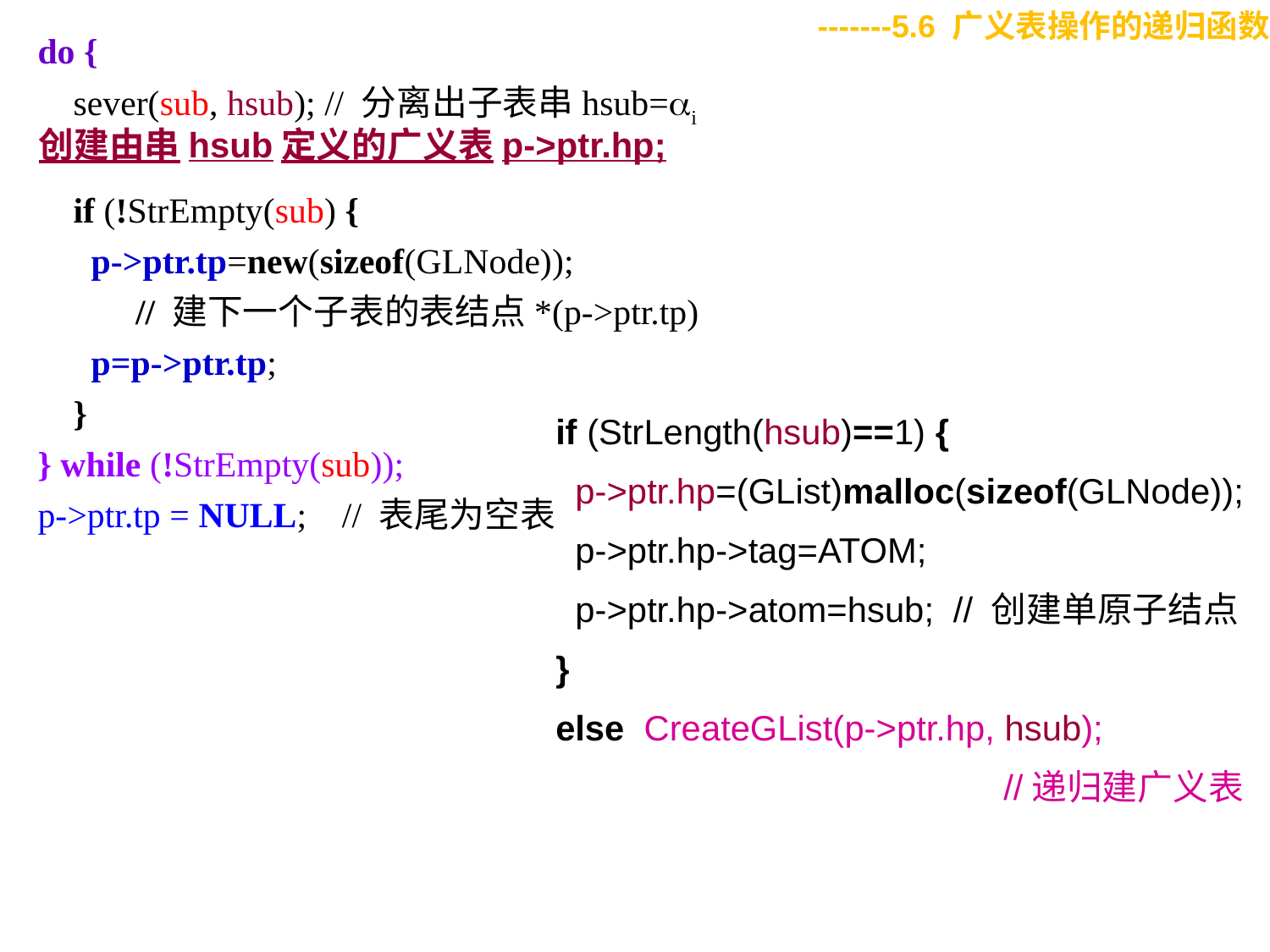

-------5.6 广义表操作的递归函数
do {
    sever(sub, hsub); // 分离出子表串hsub=αi

    if (!StrEmpty(sub) {
      p->ptr.tp=new(sizeof(GLNode));
           // 建下一个子表的表结点*(p->ptr.tp)
      p=p->ptr.tp;
    }
} while (!StrEmpty(sub));
p->ptr.tp = NULL;    // 表尾为空表
创建由串hsub定义的广义表p->ptr.hp;
if (StrLength(hsub)==1) {
  p->ptr.hp=(GList)malloc(sizeof(GLNode));
  p->ptr.hp->tag=ATOM;
  p->ptr.hp->atom=hsub;  // 创建单原子结点
}
else  CreateGList(p->ptr.hp, hsub);
                                              //递归建广义表